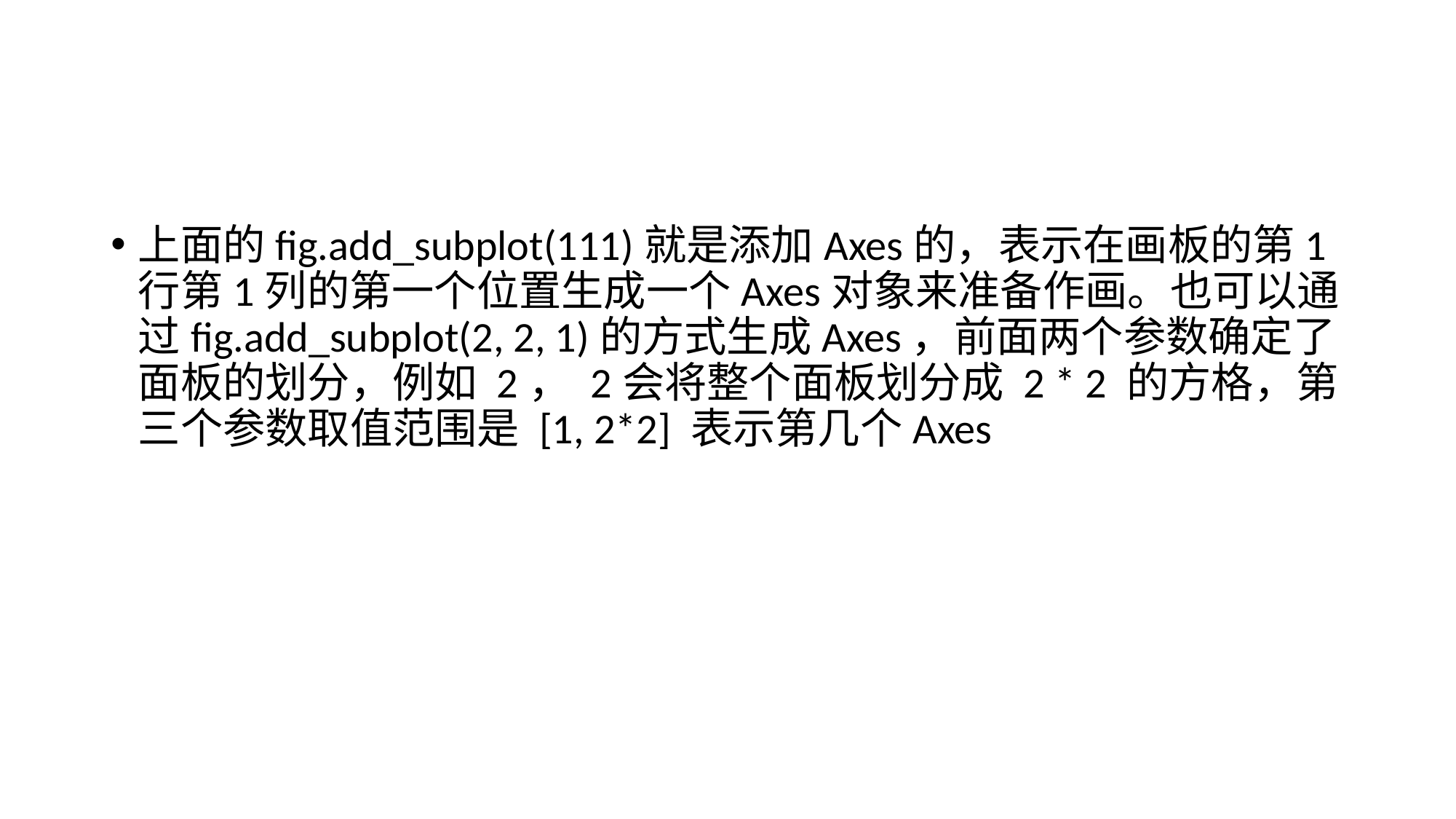

#
上面的fig.add_subplot(111)就是添加Axes的，表示在画板的第1行第1列的第一个位置生成一个Axes对象来准备作画。也可以通过fig.add_subplot(2, 2, 1)的方式生成Axes，前面两个参数确定了面板的划分，例如 2， 2会将整个面板划分成 2 * 2 的方格，第三个参数取值范围是 [1, 2*2] 表示第几个Axes